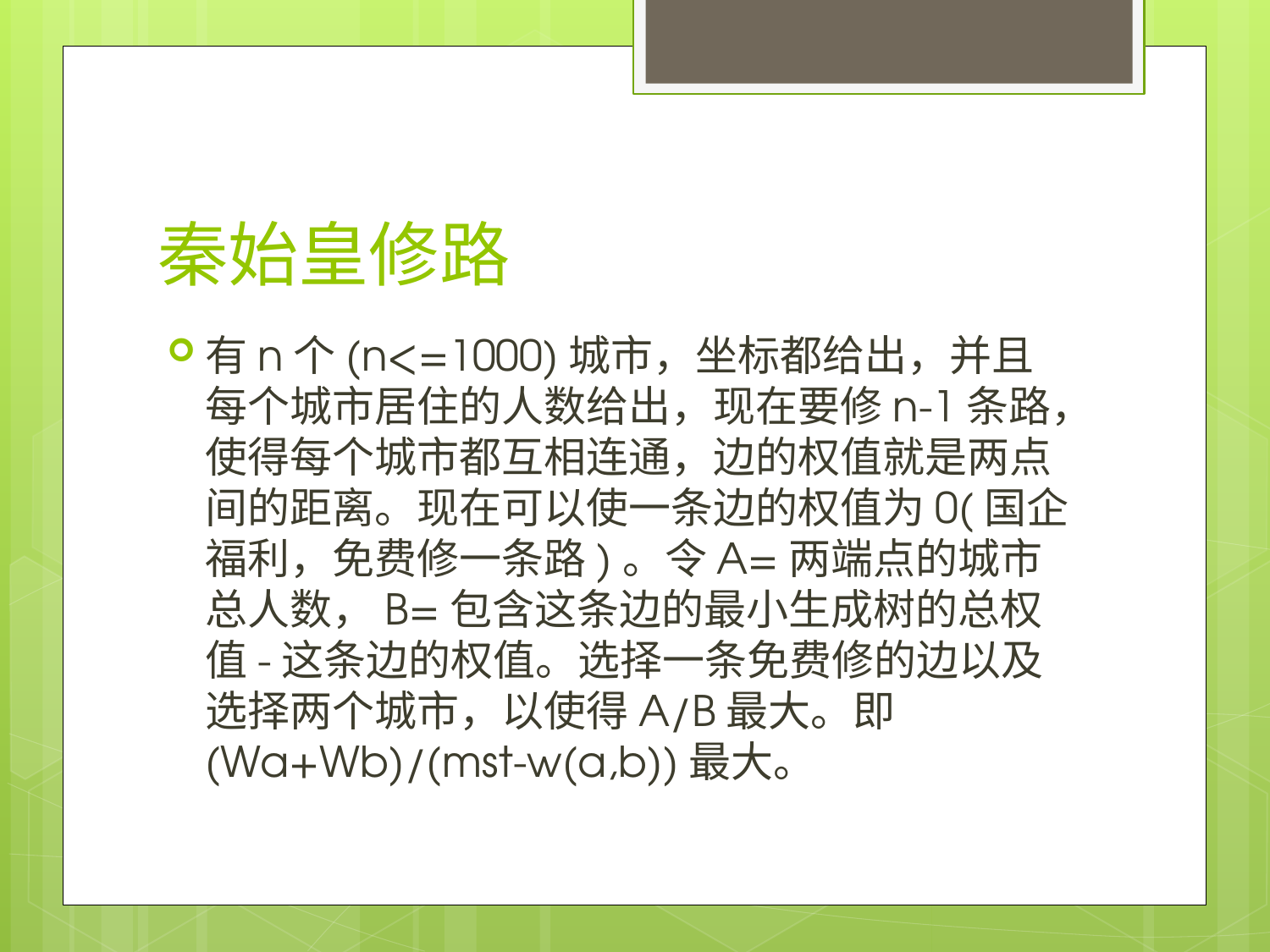

# 秦始皇修路
有n个(n<=1000)城市，坐标都给出，并且每个城市居住的人数给出，现在要修n-1条路，使得每个城市都互相连通，边的权值就是两点间的距离。现在可以使一条边的权值为0(国企福利，免费修一条路)。令A=两端点的城市总人数，B=包含这条边的最小生成树的总权值-这条边的权值。选择一条免费修的边以及选择两个城市，以使得A/B最大。即(Wa+Wb)/(mst-w(a,b))最大。